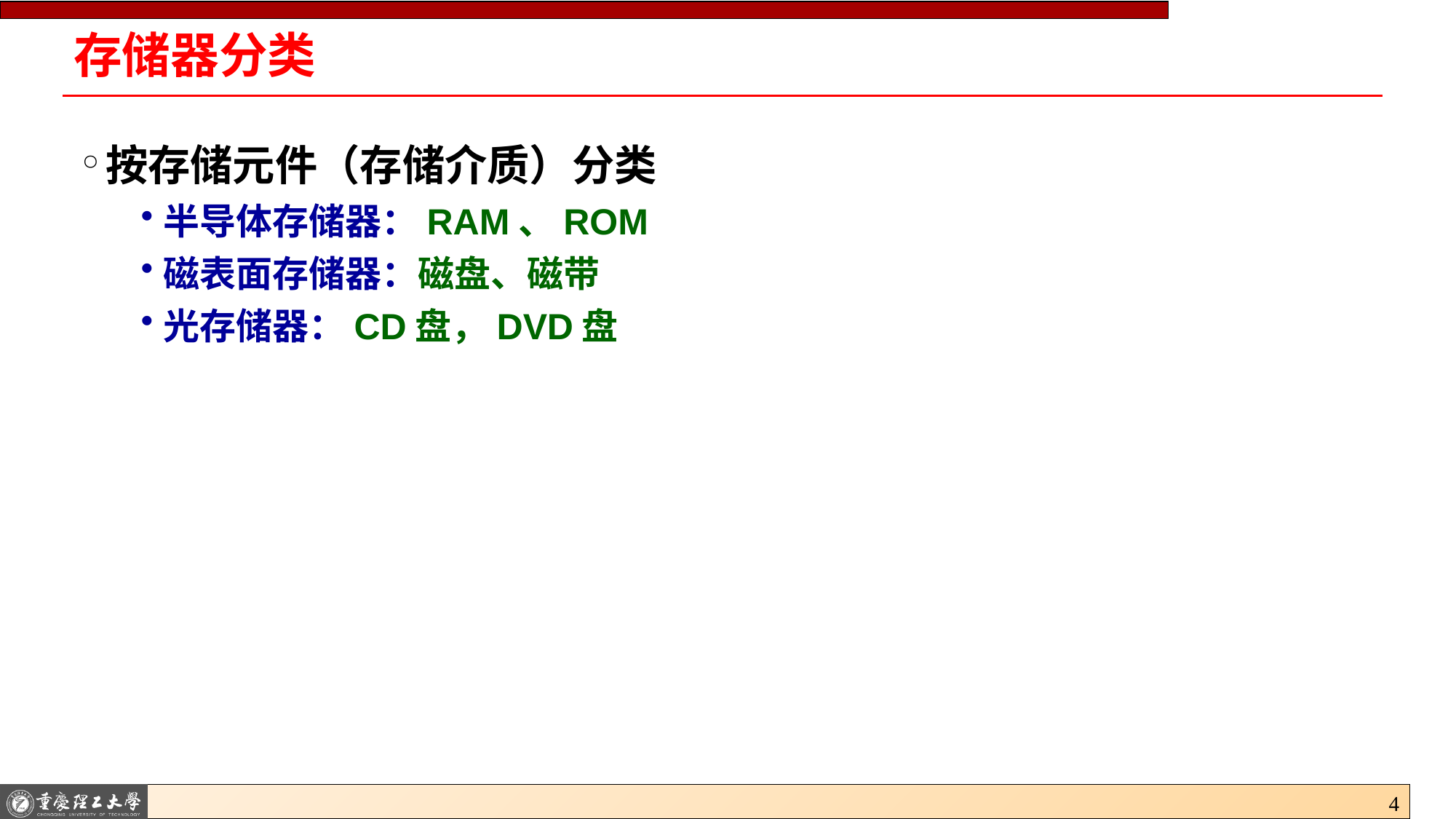

# 存储器分类
按存储元件（存储介质）分类
半导体存储器：RAM、ROM
磁表面存储器：磁盘、磁带
光存储器：CD盘，DVD盘